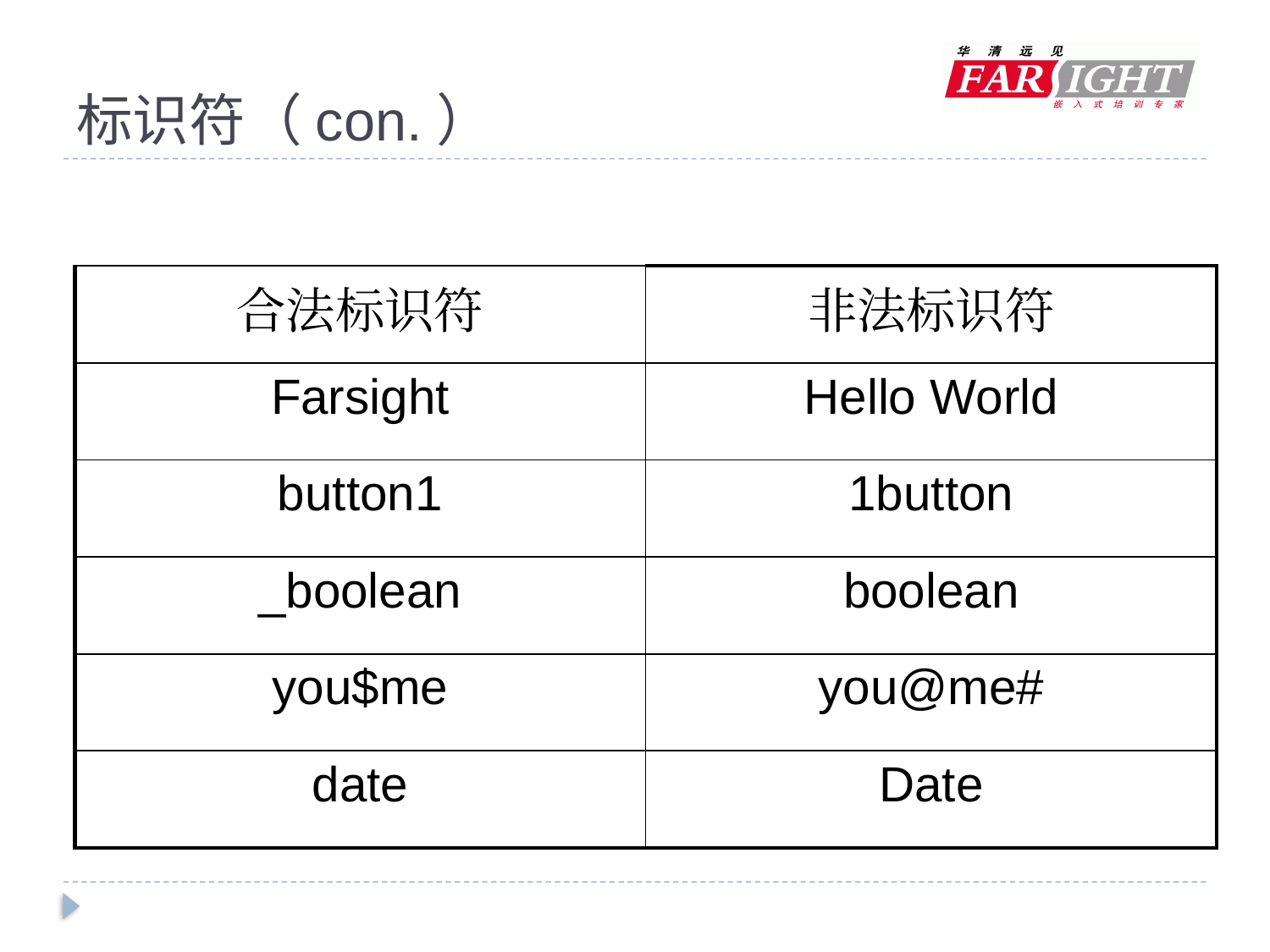

# 标识符（con.）
| 合法标识符 | 非法标识符 |
| --- | --- |
| Farsight | Hello World |
| button1 | 1button |
| \_boolean | boolean |
| you$me | you@me# |
| date | Date |